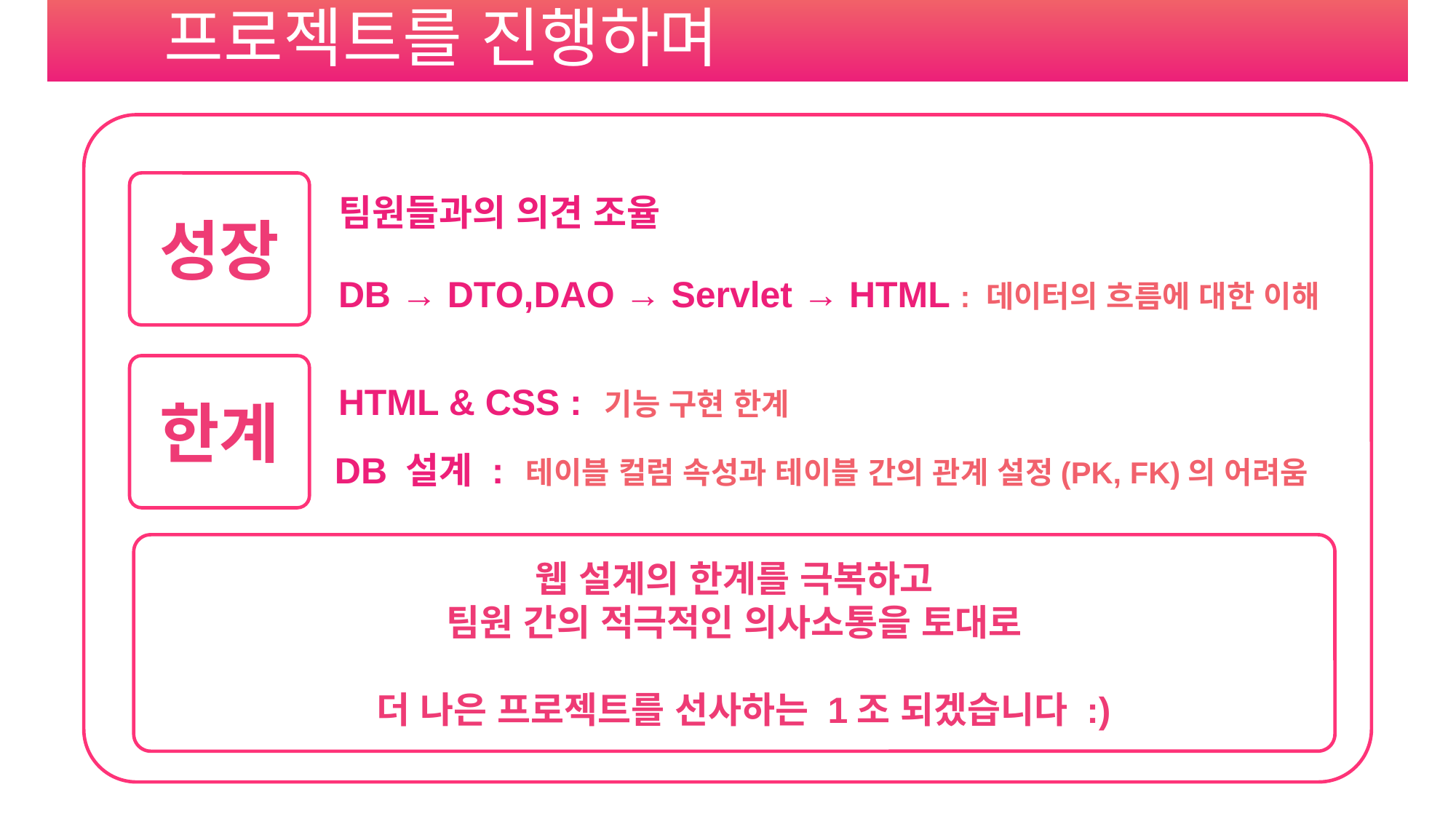

# 프로젝트를 진행하며

성장
팀원들과의 의견 조율
DB → DTO,DAO → Servlet → HTML : 데이터의 흐름에 대한 이해
한계
HTML & CSS : 기능 구현 한계
DB 설계 : 테이블 컬럼 속성과 테이블 간의 관계 설정(PK, FK)의 어려움
웹 설계의 한계를 극복하고
팀원 간의 적극적인 의사소통을 토대로

 더 나은 프로젝트를 선사하는 1조 되겠습니다 :)